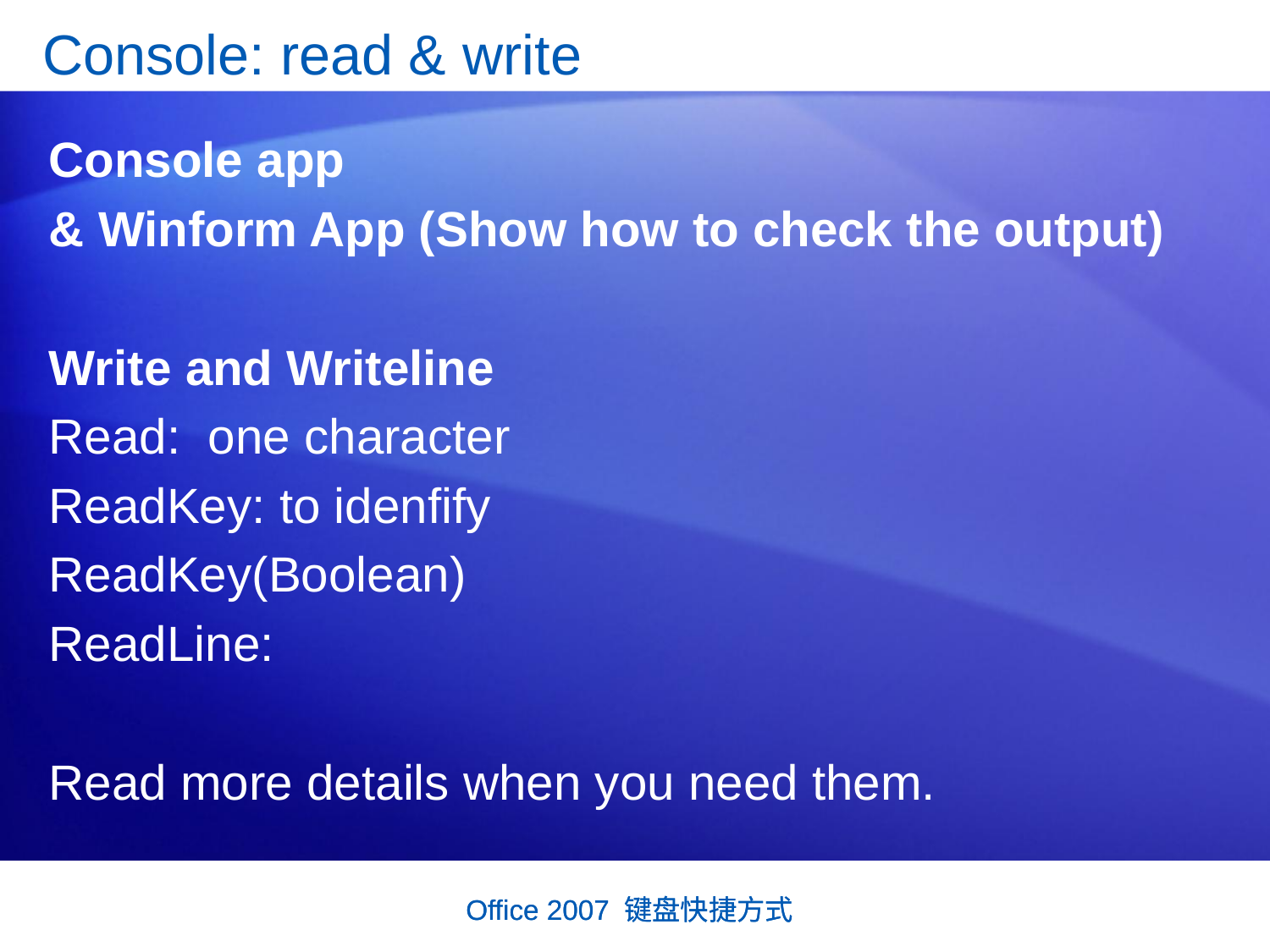

Console: read & write
Console app
& Winform App (Show how to check the output)

Write and Writeline
Read:  one character
ReadKey: to idenfify
ReadKey(Boolean)
ReadLine:

Read more details when you need them.
Office 2007 键盘快捷方式
Office 2007 键盘快捷方式